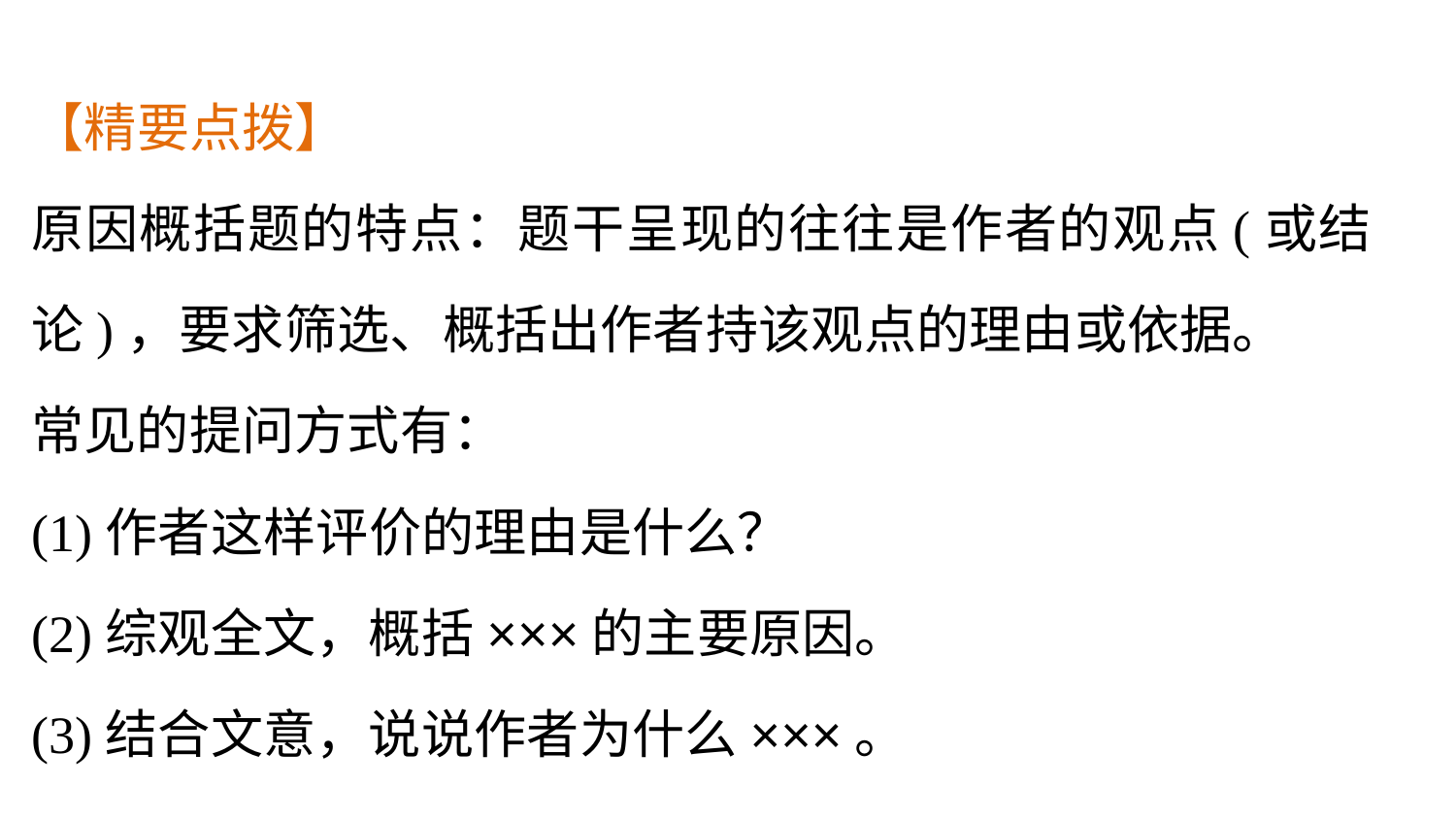

【精要点拨】
原因概括题的特点：题干呈现的往往是作者的观点(或结论)，要求筛选、概括出作者持该观点的理由或依据。
常见的提问方式有：
(1)作者这样评价的理由是什么？
(2)综观全文，概括×××的主要原因。
(3)结合文意，说说作者为什么×××。